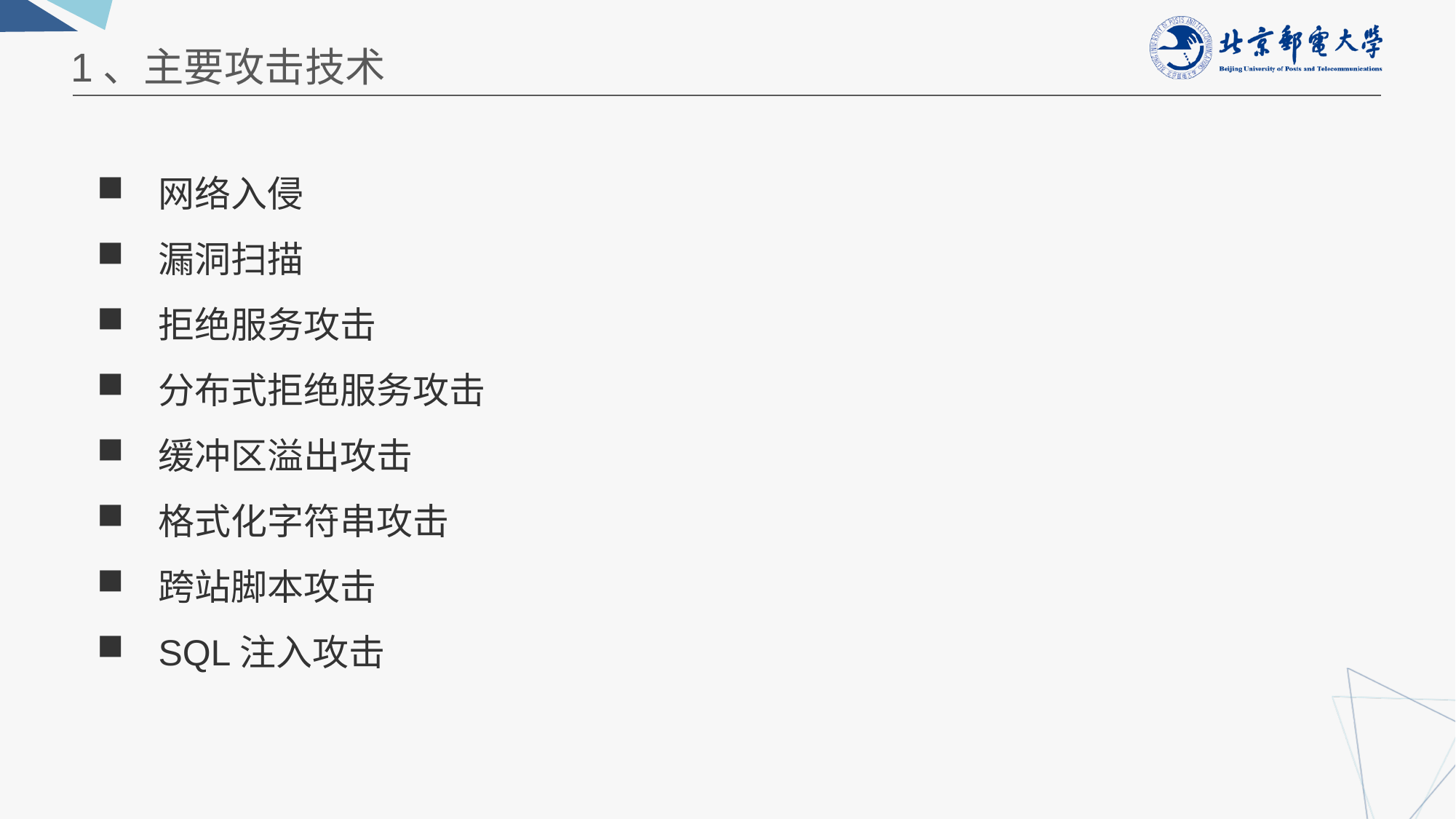

1、主要攻击技术
网络入侵
漏洞扫描
拒绝服务攻击
分布式拒绝服务攻击
缓冲区溢出攻击
格式化字符串攻击
跨站脚本攻击
SQL注入攻击